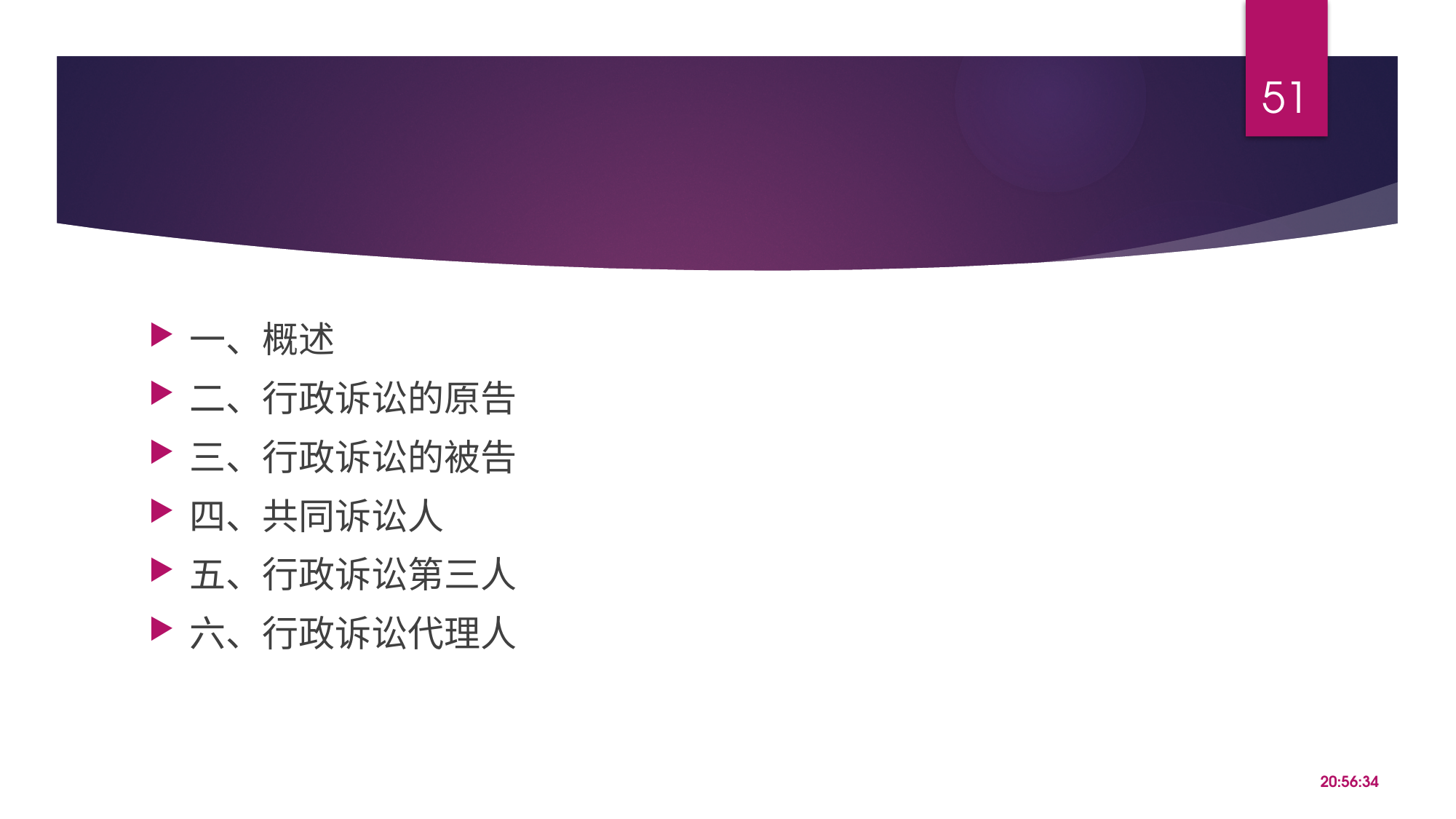

51
#
一、概述
二、行政诉讼的原告
三、行政诉讼的被告
四、共同诉讼人
五、行政诉讼第三人
六、行政诉讼代理人

20:56:34